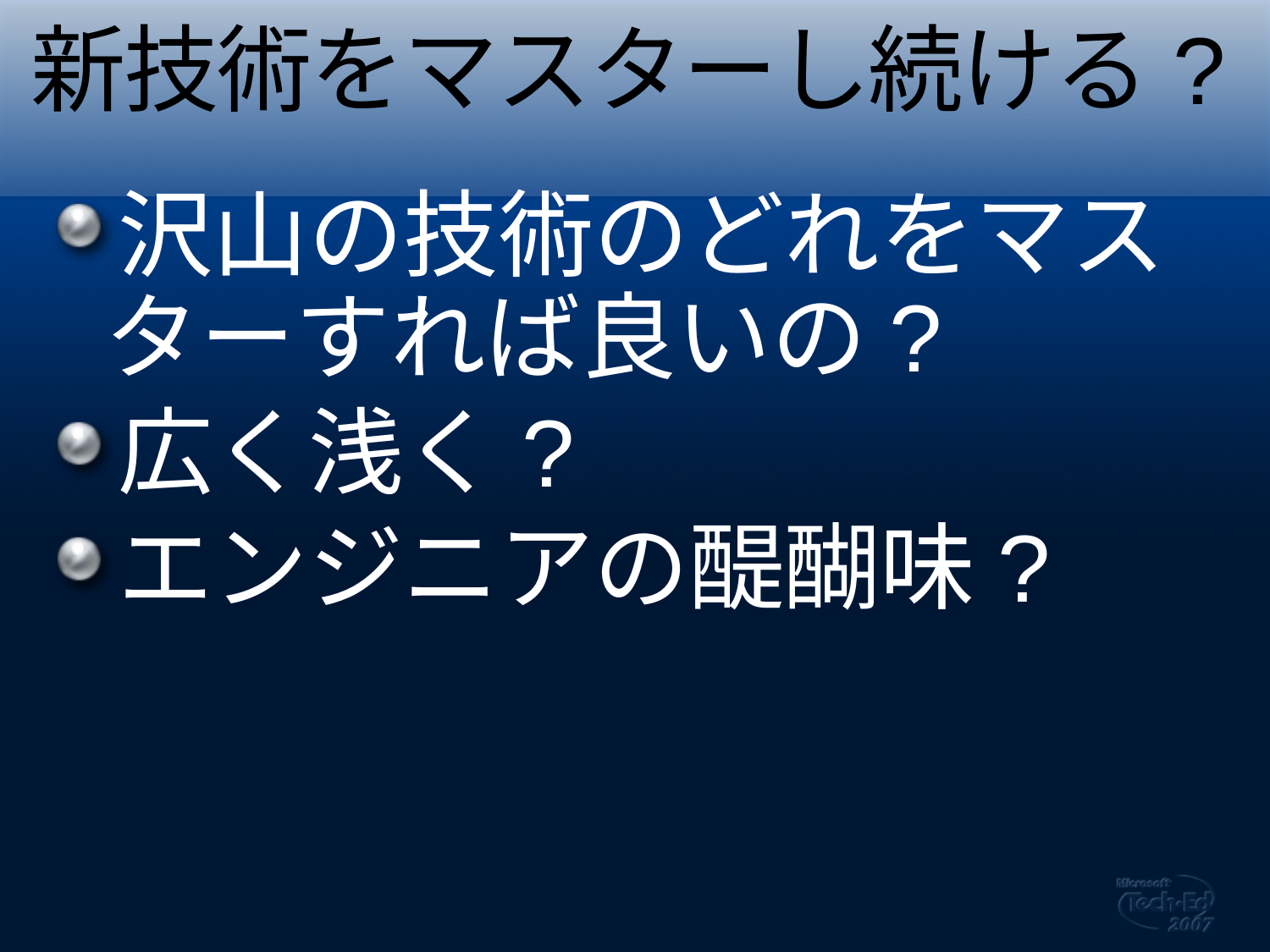

# 新技術をマスターし続ける?
沢山の技術のどれをマスターすれば良いの?
広く浅く?
エンジニアの醍醐味?